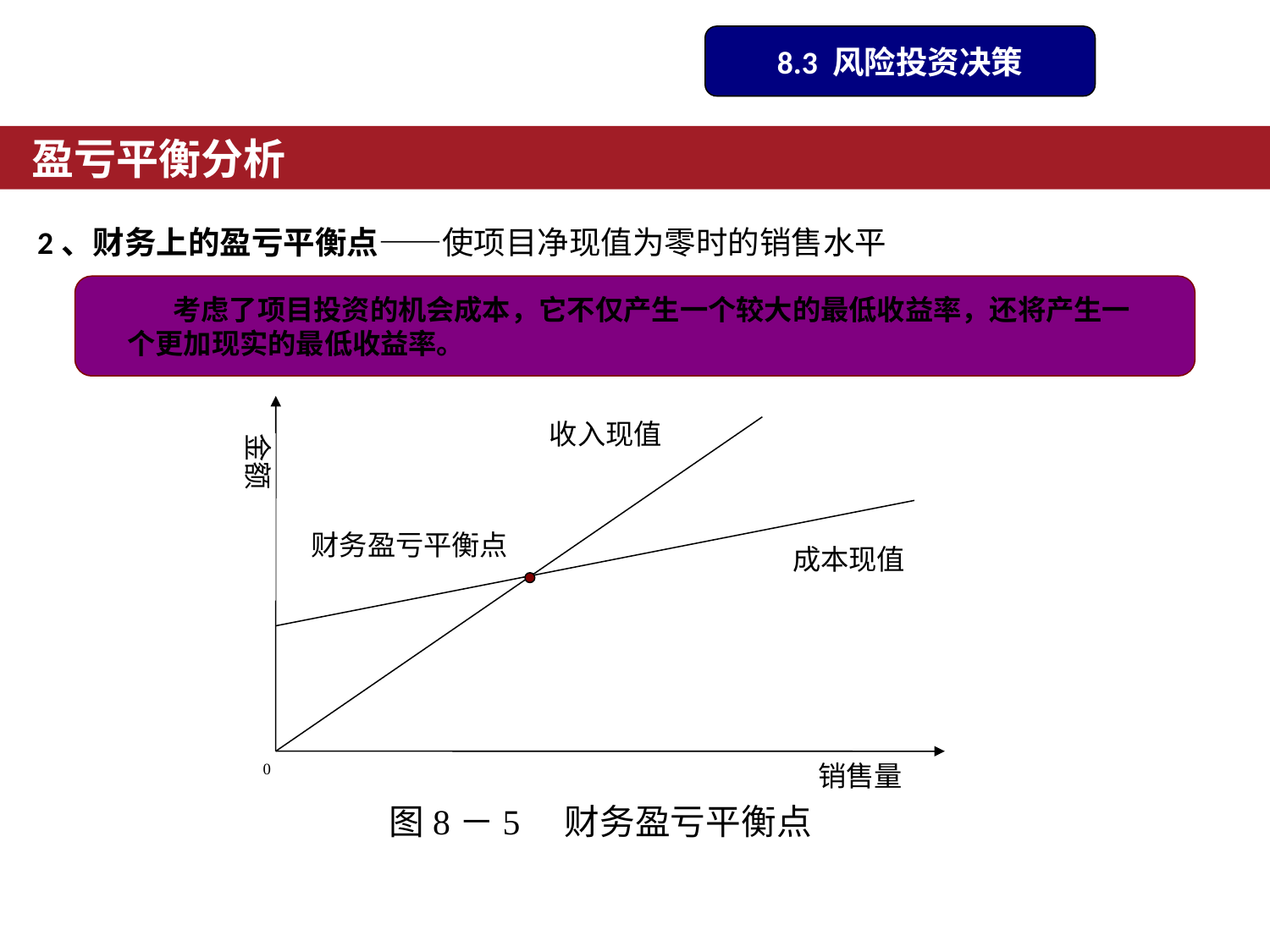

8.3 风险投资决策
 盈亏平衡分析
2、财务上的盈亏平衡点——使项目净现值为零时的销售水平

       考虑了项目投资的机会成本，它不仅产生一个较大的最低收益率，还将产生一个更加现实的最低收益率。

收入现值
金额

财务盈亏平衡点
成本现值

0
销售量
    图8－5    财务盈亏平衡点